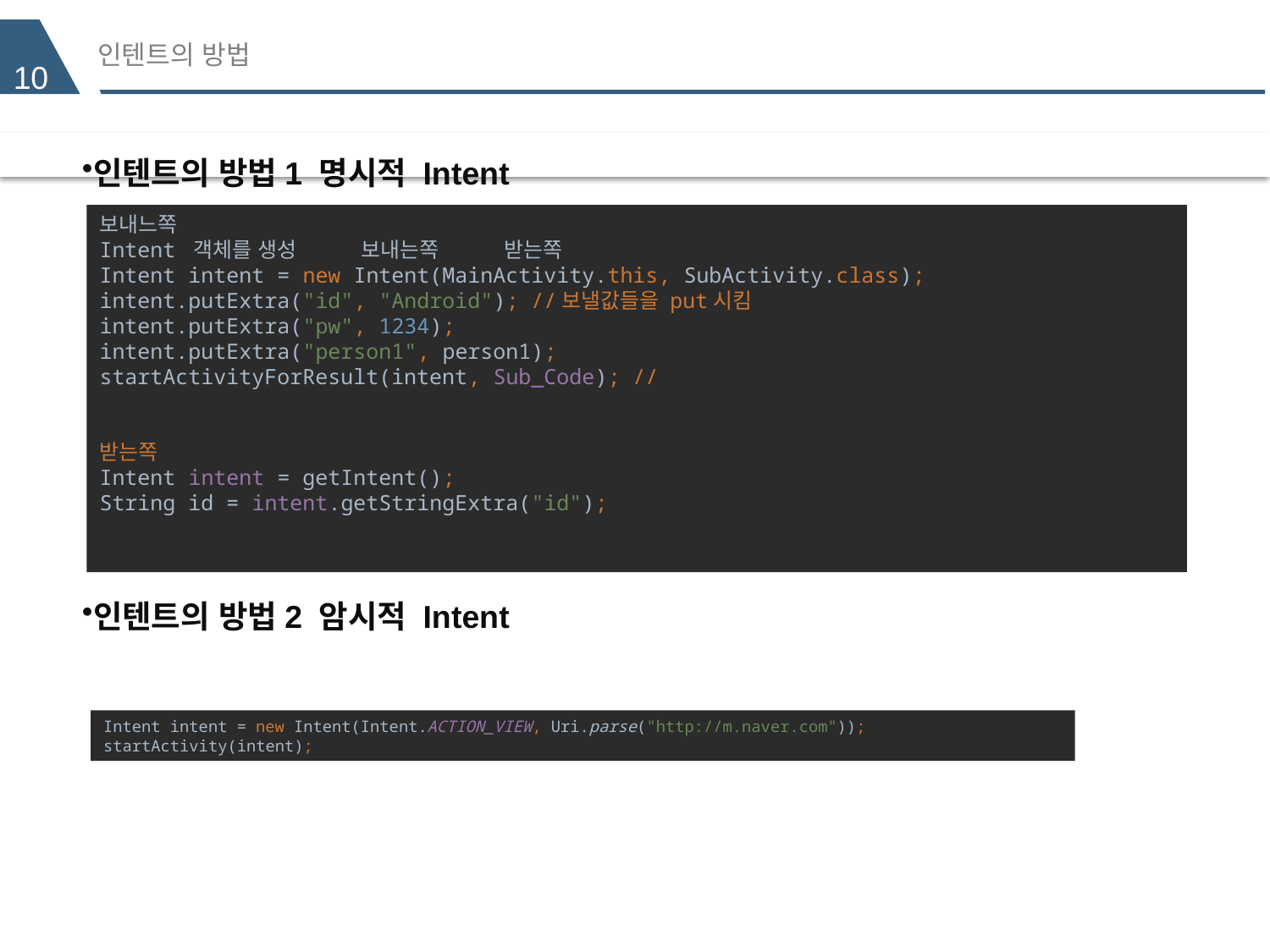

# 인텐트의 방법
10
인텐트의 방법1 명시적 Intent
보내느쪽
Intent 객체를 생성           보내는쪽           받는쪽
Intent intent = new Intent(MainActivity.this, SubActivity.class);
intent.putExtra("id", "Android"); //보낼값들을 put시킴
intent.putExtra("pw", 1234);
intent.putExtra("person1", person1);
startActivityForResult(intent, Sub_Code); //

받는쪽
Intent intent = getIntent();
String id = intent.getStringExtra("id");

인텐트의 방법2 암시적 Intent
Intent intent = new Intent(Intent.ACTION_VIEW, Uri.parse("http://m.naver.com"));
startActivity(intent);